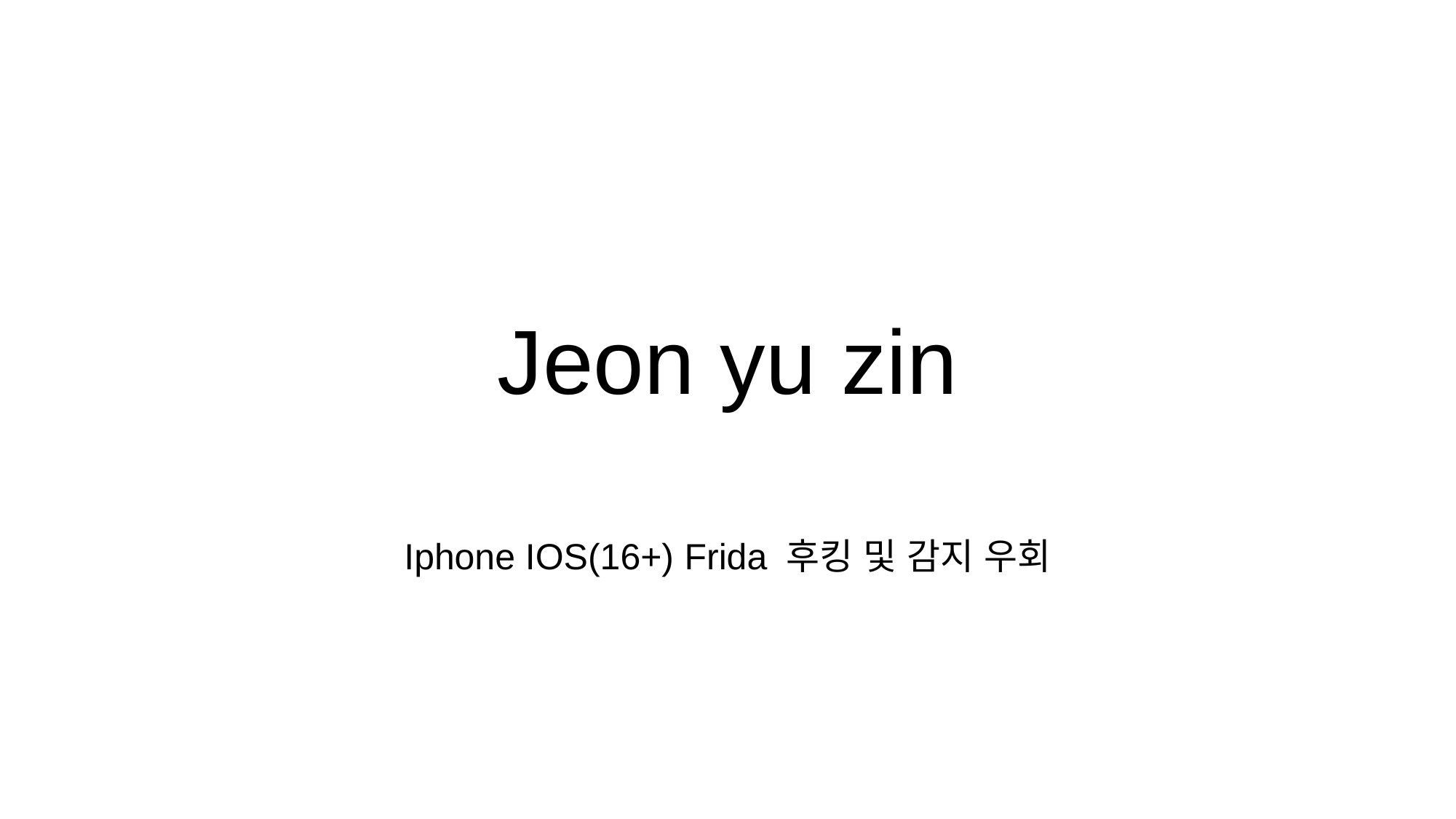

# Jeon yu zin
Iphone IOS(16+) Frida 후킹 및 감지 우회